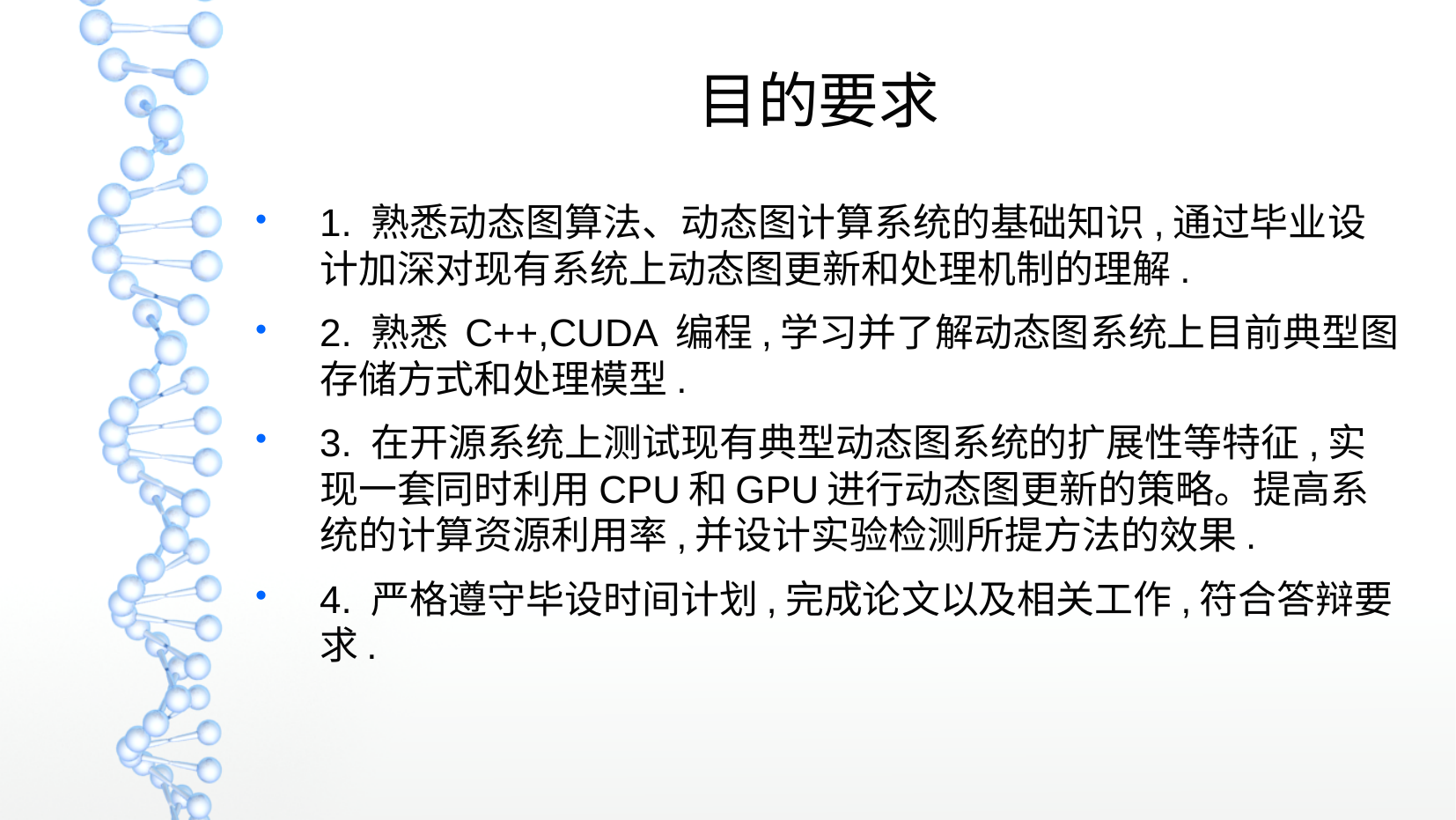

目的要求
1. 熟悉动态图算法、动态图计算系统的基础知识,通过毕业设计加深对现有系统上动态图更新和处理机制的理解.
2. 熟悉 C++,CUDA 编程,学习并了解动态图系统上目前典型图存储方式和处理模型.
3. 在开源系统上测试现有典型动态图系统的扩展性等特征,实现一套同时利用CPU和GPU进行动态图更新的策略。提高系统的计算资源利用率,并设计实验检测所提方法的效果.
4. 严格遵守毕设时间计划,完成论文以及相关工作,符合答辩要求.